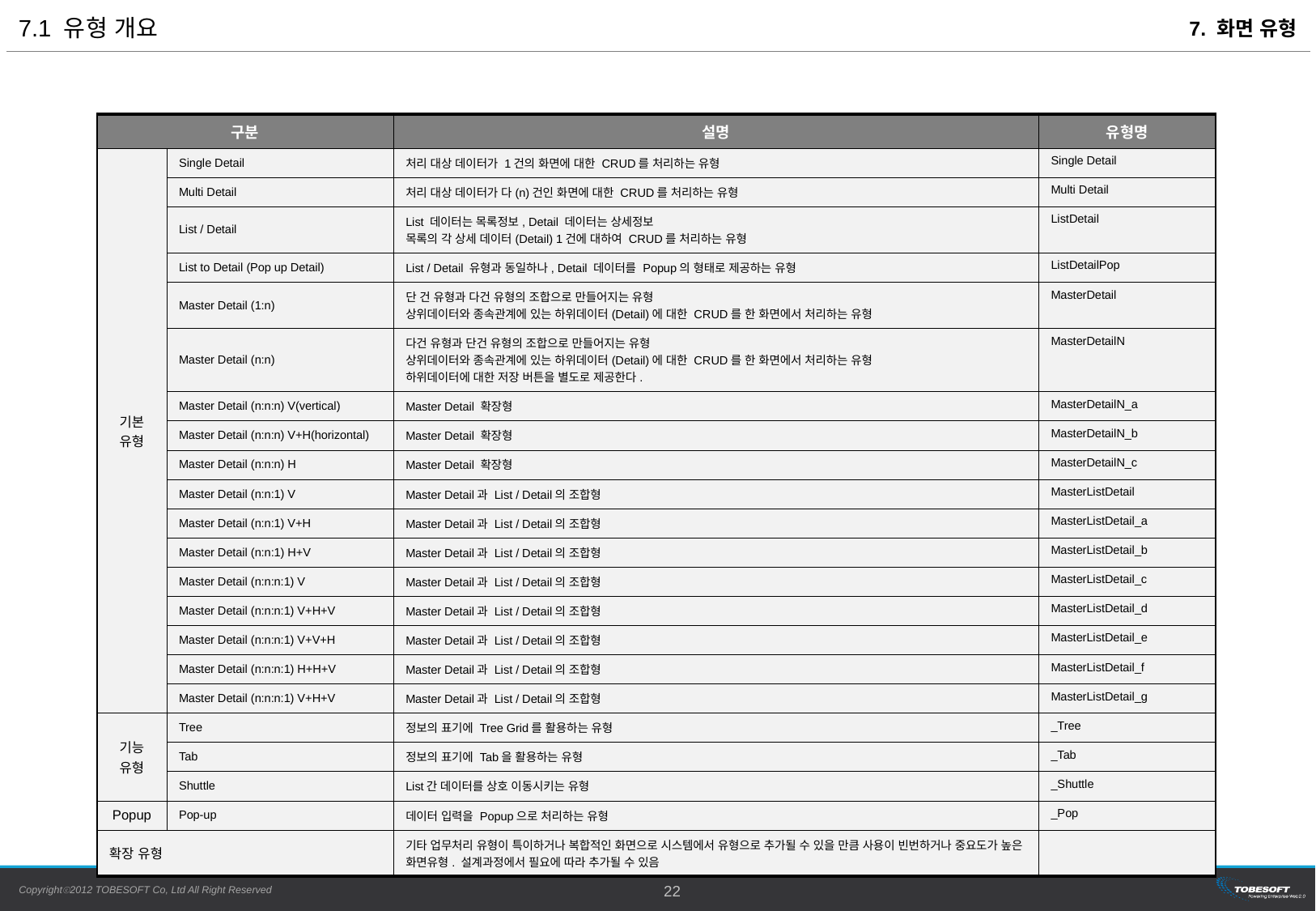

7.1 유형 개요
7. 화면 유형
| 구분 |  | 설명 | 유형명 |
| --- | --- | --- | --- |
| 기본 유형 | Single Detail | 처리 대상 데이터가 1건의 화면에 대한 CRUD를 처리하는 유형 | Single Detail |
|  | Multi Detail | 처리 대상 데이터가 다(n)건인 화면에 대한 CRUD를 처리하는 유형 | Multi Detail |
|  | List / Detail | List 데이터는 목록정보, Detail 데이터는 상세정보 목록의 각 상세 데이터(Detail) 1건에 대하여 CRUD를 처리하는 유형 | ListDetail |
|  | List to Detail (Pop up Detail) | List / Detail 유형과 동일하나, Detail 데이터를 Popup의 형태로 제공하는 유형 | ListDetailPop |
|  | Master Detail (1:n) | 단 건 유형과 다건 유형의 조합으로 만들어지는 유형 상위데이터와 종속관계에 있는 하위데이터(Detail)에 대한 CRUD를 한 화면에서 처리하는 유형 | MasterDetail |
|  | Master Detail (n:n) | 다건 유형과 단건 유형의 조합으로 만들어지는 유형 상위데이터와 종속관계에 있는 하위데이터(Detail)에 대한 CRUD를 한 화면에서 처리하는 유형 하위데이터에 대한 저장 버튼을 별도로 제공한다. | MasterDetailN |
|  | Master Detail (n:n:n) V(vertical) | Master Detail 확장형 | MasterDetailN\_a |
|  | Master Detail (n:n:n) V+H(horizontal) | Master Detail 확장형 | MasterDetailN\_b |
|  | Master Detail (n:n:n) H | Master Detail 확장형 | MasterDetailN\_c |
|  | Master Detail (n:n:1) V | Master Detail과 List / Detail의 조합형 | MasterListDetail |
|  | Master Detail (n:n:1) V+H | Master Detail과 List / Detail의 조합형 | MasterListDetail\_a |
|  | Master Detail (n:n:1) H+V | Master Detail과 List / Detail의 조합형 | MasterListDetail\_b |
|  | Master Detail (n:n:n:1) V | Master Detail과 List / Detail의 조합형 | MasterListDetail\_c |
|  | Master Detail (n:n:n:1) V+H+V | Master Detail과 List / Detail의 조합형 | MasterListDetail\_d |
|  | Master Detail (n:n:n:1) V+V+H | Master Detail과 List / Detail의 조합형 | MasterListDetail\_e |
|  | Master Detail (n:n:n:1) H+H+V | Master Detail과 List / Detail의 조합형 | MasterListDetail\_f |
|  | Master Detail (n:n:n:1) V+H+V | Master Detail과 List / Detail의 조합형 | MasterListDetail\_g |
| 기능 유형 | Tree | 정보의 표기에 Tree Grid를 활용하는 유형 | \_Tree |
|  | Tab | 정보의 표기에 Tab을 활용하는 유형 | \_Tab |
|  | Shuttle | List간 데이터를 상호 이동시키는 유형 | \_Shuttle |
| Popup | Pop-up | 데이터 입력을 Popup으로 처리하는 유형 | \_Pop |
| 확장 유형 |  | 기타 업무처리 유형이 특이하거나 복합적인 화면으로 시스템에서 유형으로 추가될 수 있을 만큼 사용이 빈번하거나 중요도가 높은 화면유형. 설계과정에서 필요에 따라 추가될 수 있음 |  |